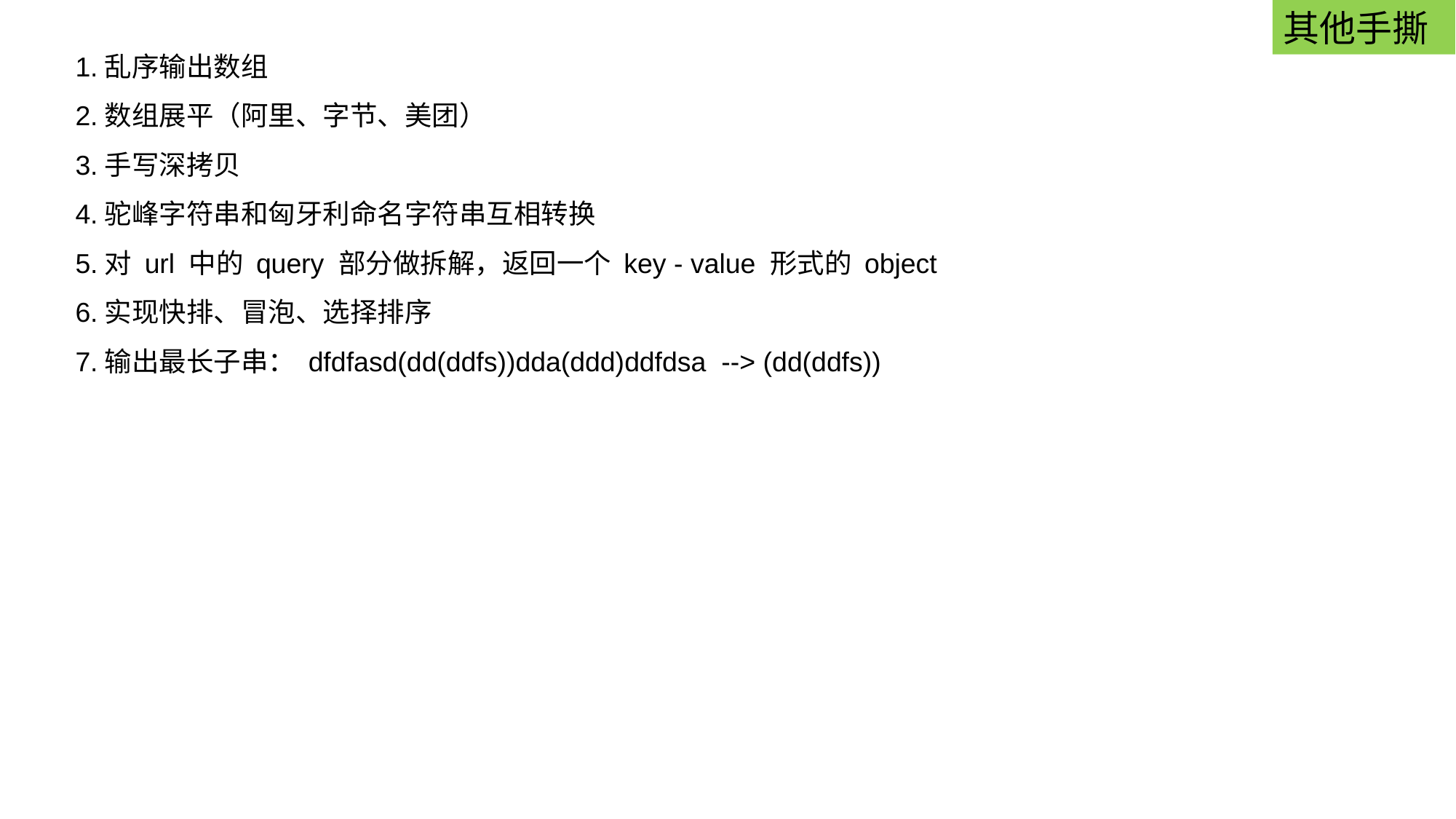

其他手撕
1.乱序输出数组
2.数组展平（阿里、字节、美团）
3.手写深拷贝
4.驼峰字符串和匈牙利命名字符串互相转换
5.对 url 中的 query 部分做拆解，返回一个 key - value 形式的 object
6.实现快排、冒泡、选择排序
7.输出最长子串： dfdfasd(dd(ddfs))dda(ddd)ddfdsa  --> (dd(ddfs))